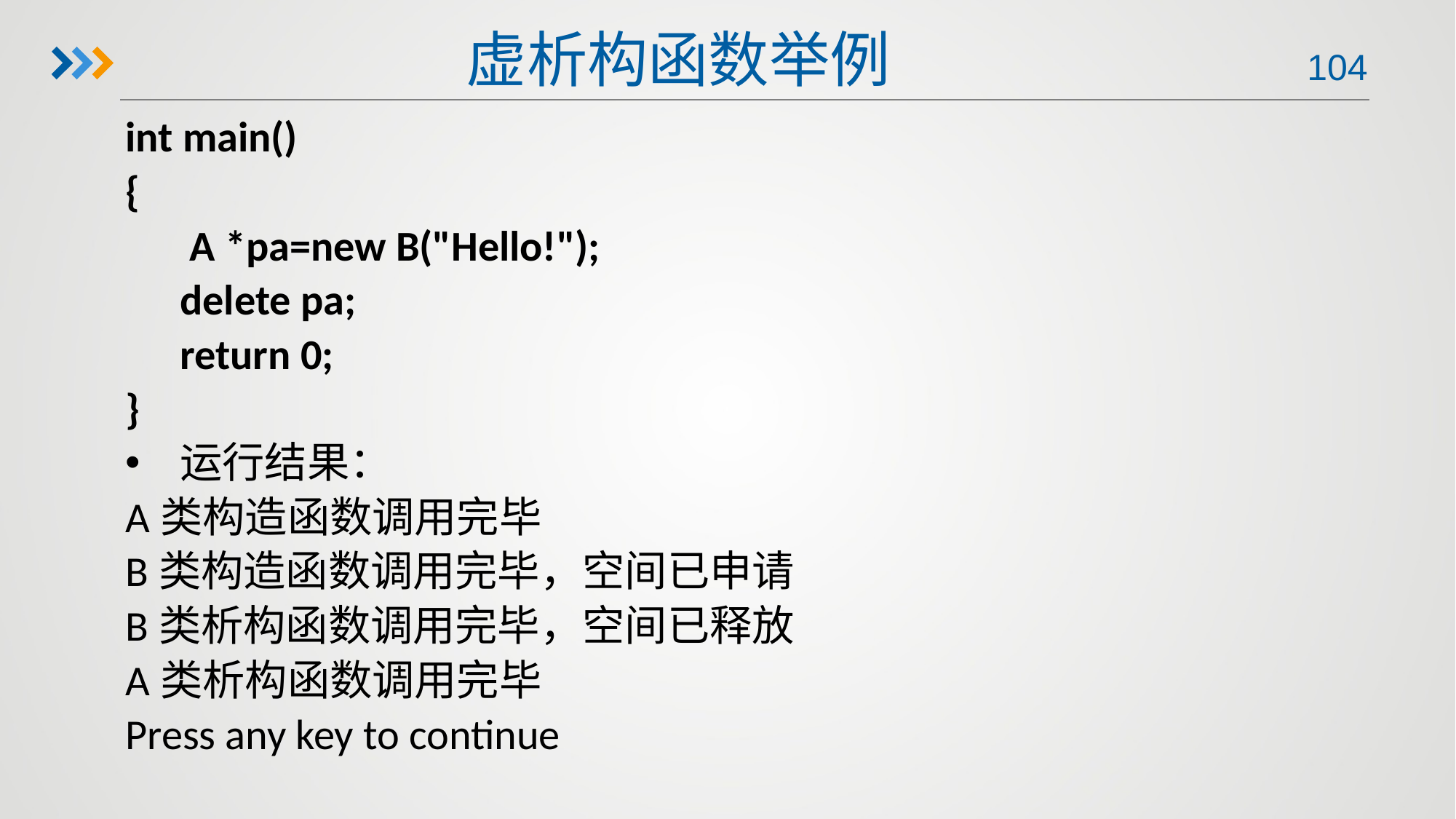

虚析构函数举例
int main()
{
 	 A *pa=new B("Hello!");
  	delete pa;
  	return 0;
}
运行结果：
A类构造函数调用完毕
B类构造函数调用完毕，空间已申请
B类析构函数调用完毕，空间已释放
A类析构函数调用完毕
Press any key to continue